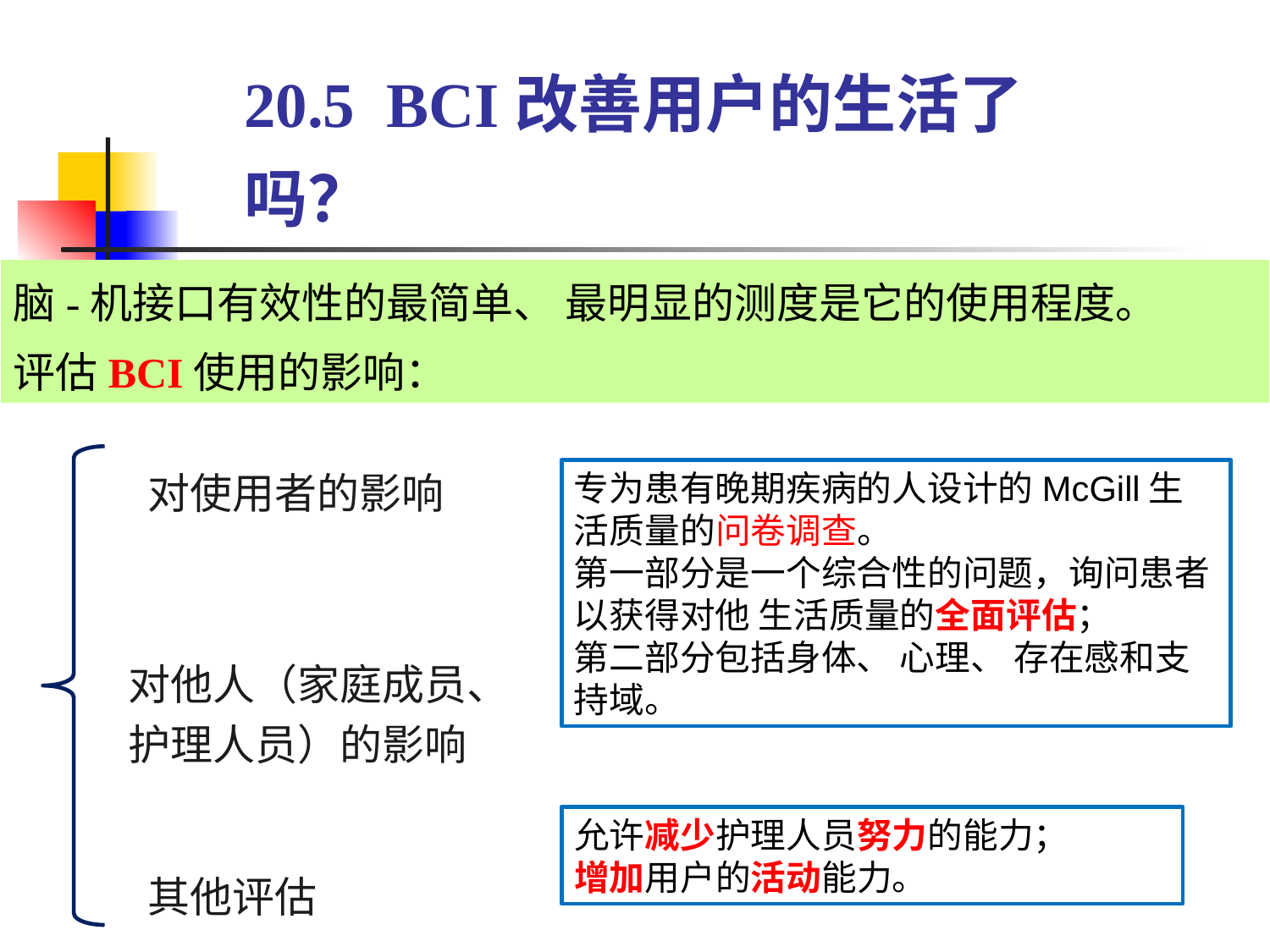

20.5  BCI改善用户的生活了吗？
脑-机接口有效性的最简单、 最明显的测度是它的使用程度。
评估BCI使用的影响：

对使用者的影响
专为患有晚期疾病的人设计的McGill生活质量的问卷调查。
第一部分是一个综合性的问题，询问患者以获得对他 生活质量的全面评估；
第二部分包括身体、 心理、 存在感和支持域。
对他人（家庭成员、护理人员）的影响
允许减少护理人员努力的能力；
增加用户的活动能力。
其他评估